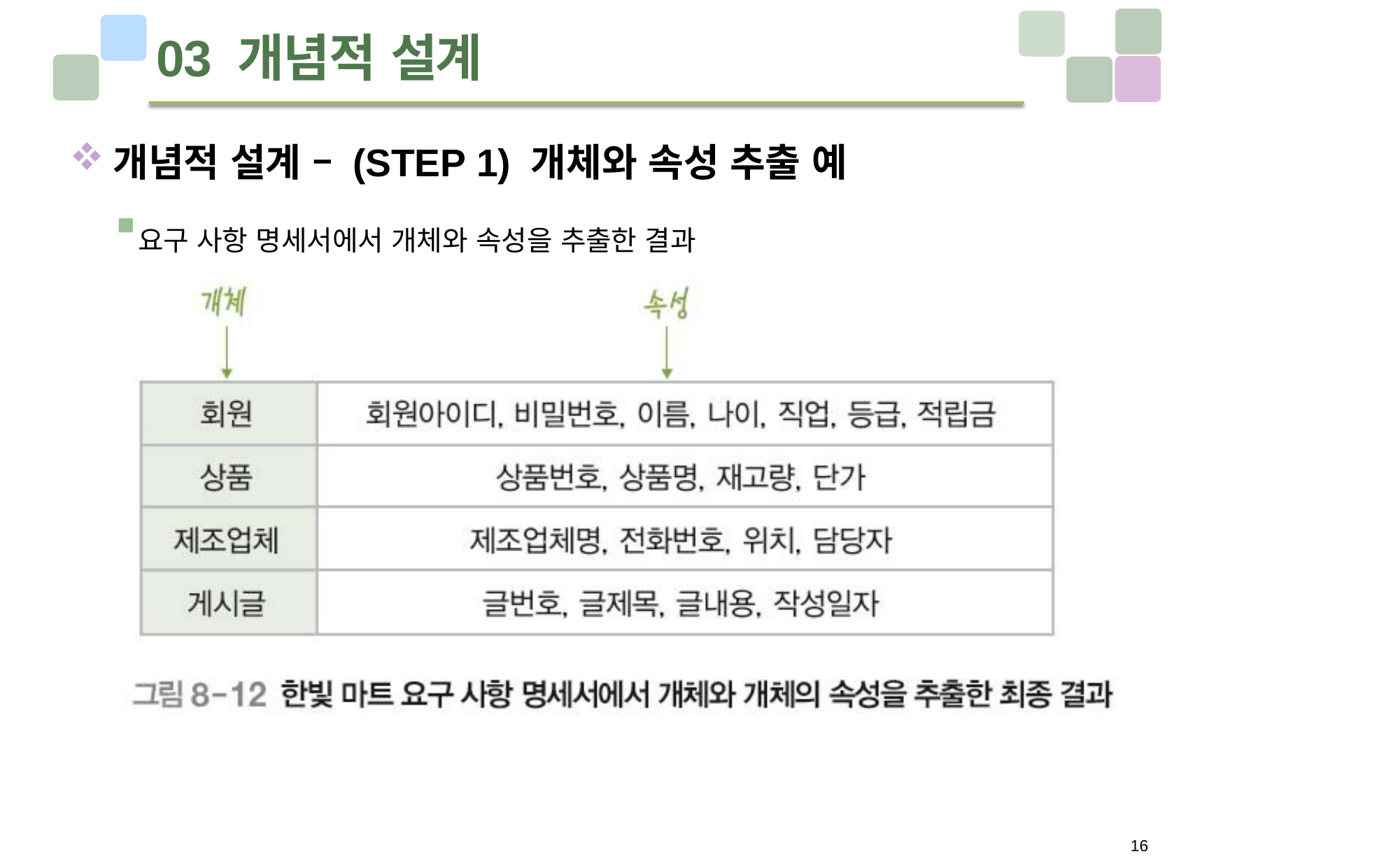

# 03 개념적 설계
개념적 설계 – (STEP 1) 개체와 속성 추출 예
요구 사항 명세서에서 개체와 속성을 추출한 결과

16